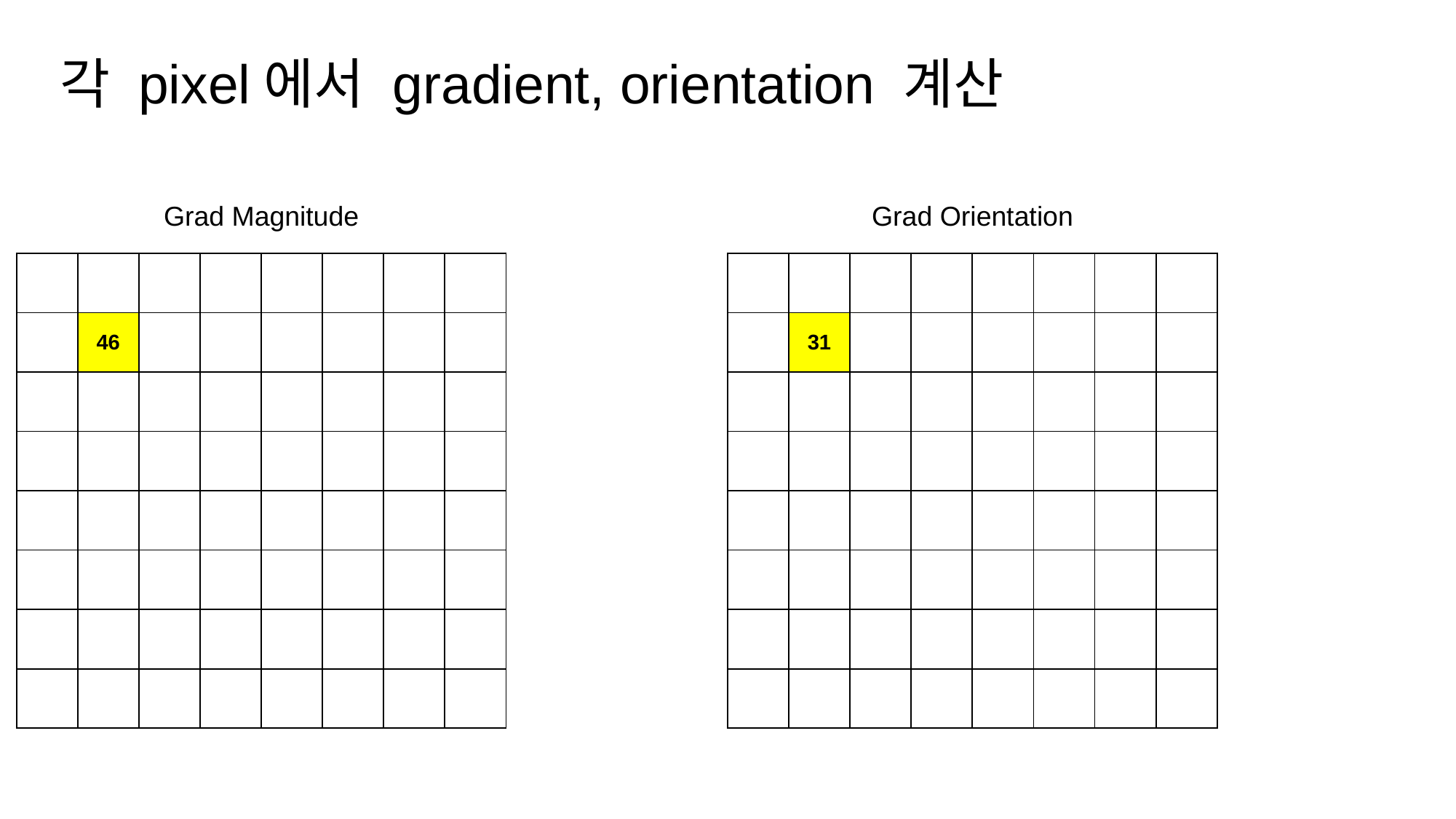

# 각 pixel에서 gradient, orientation 계산
Grad Magnitude
Grad Orientation
|  |  |  |  |  |  |  |  |
| --- | --- | --- | --- | --- | --- | --- | --- |
|  | 46 |  |  |  |  |  |  |
|  |  |  |  |  |  |  |  |
|  |  |  |  |  |  |  |  |
|  |  |  |  |  |  |  |  |
|  |  |  |  |  |  |  |  |
|  |  |  |  |  |  |  |  |
|  |  |  |  |  |  |  |  |
|  |  |  |  |  |  |  |  |
| --- | --- | --- | --- | --- | --- | --- | --- |
|  | 31 |  |  |  |  |  |  |
|  |  |  |  |  |  |  |  |
|  |  |  |  |  |  |  |  |
|  |  |  |  |  |  |  |  |
|  |  |  |  |  |  |  |  |
|  |  |  |  |  |  |  |  |
|  |  |  |  |  |  |  |  |